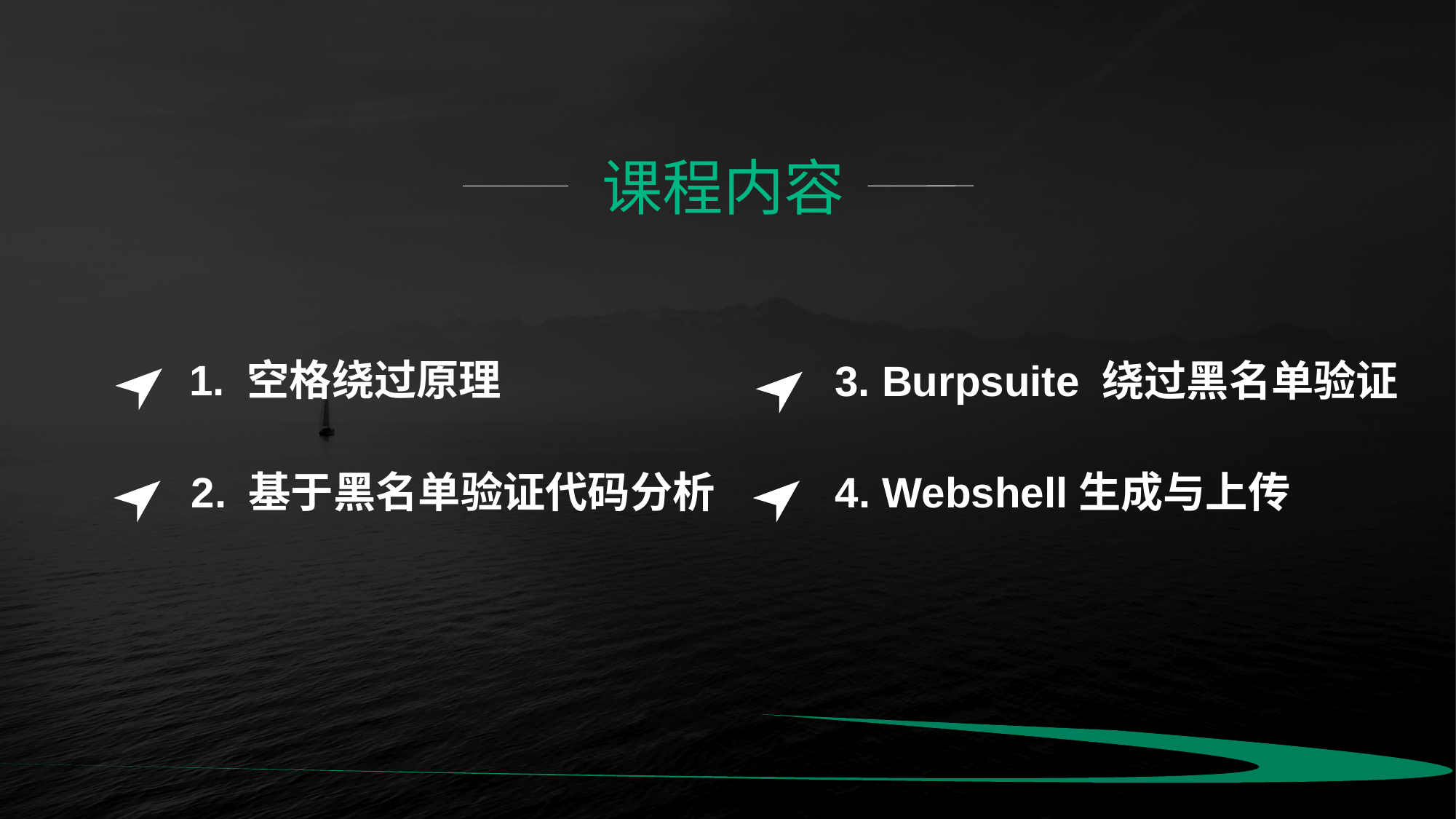

课程内容
1. 空格绕过原理

2. 基于黑名单验证代码分析

3. Burpsuite 绕过黑名单验证

4. Webshell生成与上传